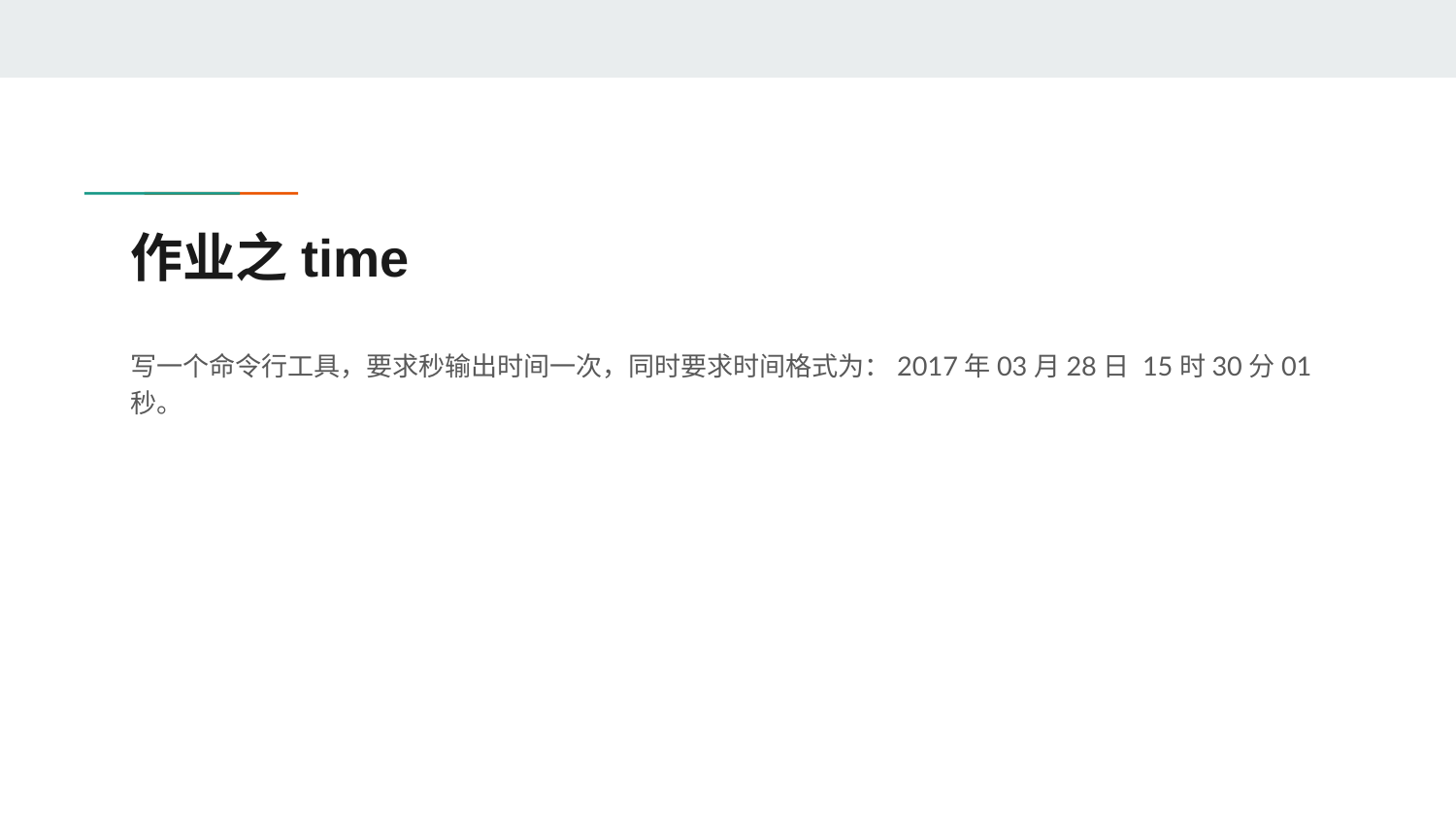

# 作业之time
写一个命令行工具，要求秒输出时间一次，同时要求时间格式为：2017年03月28日 15时30分01秒。